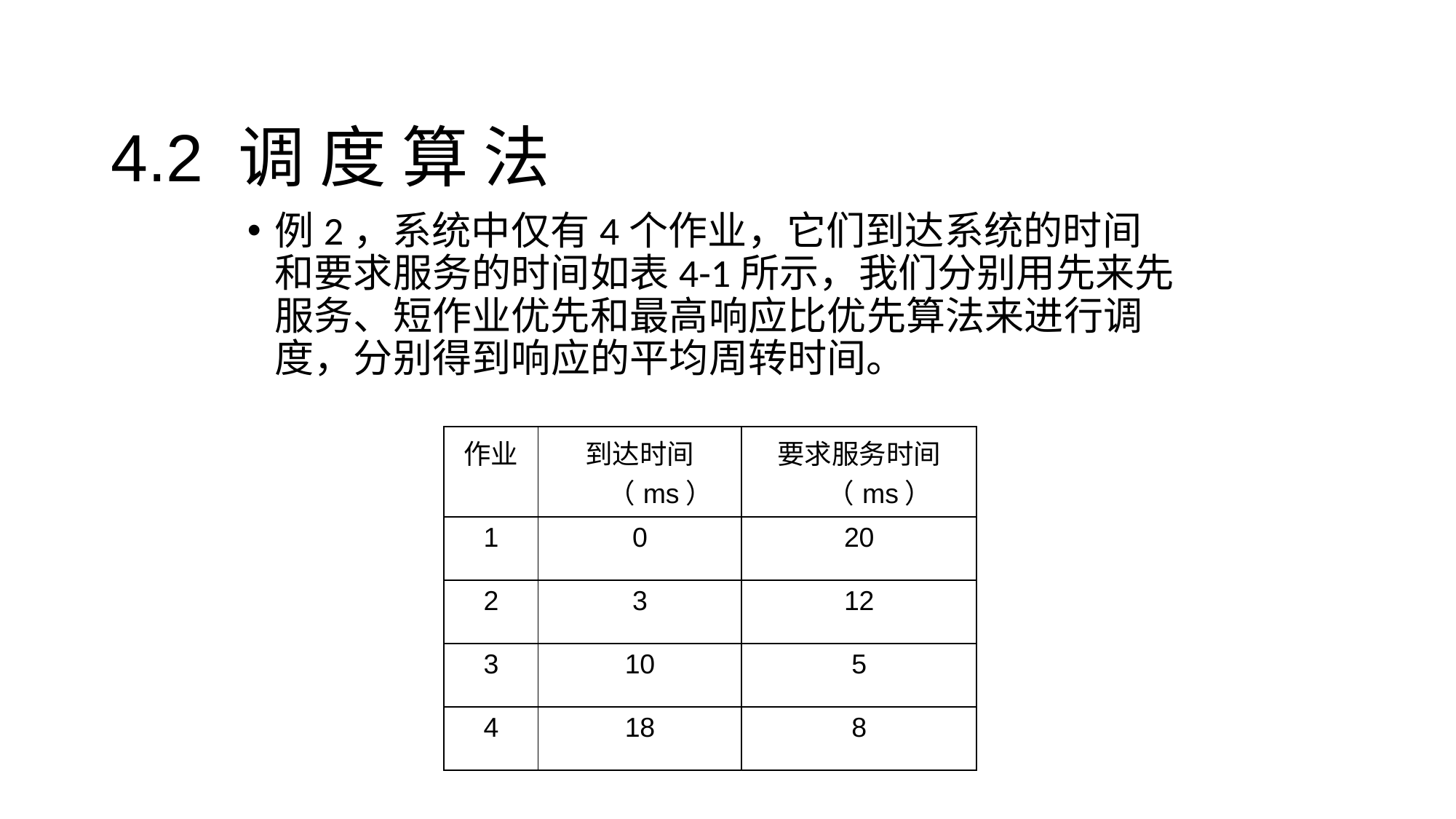

# 4.2 调 度 算 法
例2，系统中仅有4个作业，它们到达系统的时间和要求服务的时间如表4-1所示，我们分别用先来先服务、短作业优先和最高响应比优先算法来进行调度，分别得到响应的平均周转时间。
| 作业 | 到达时间（ms） | 要求服务时间（ms） |
| --- | --- | --- |
| 1 | 0 | 20 |
| 2 | 3 | 12 |
| 3 | 10 | 5 |
| 4 | 18 | 8 |
17